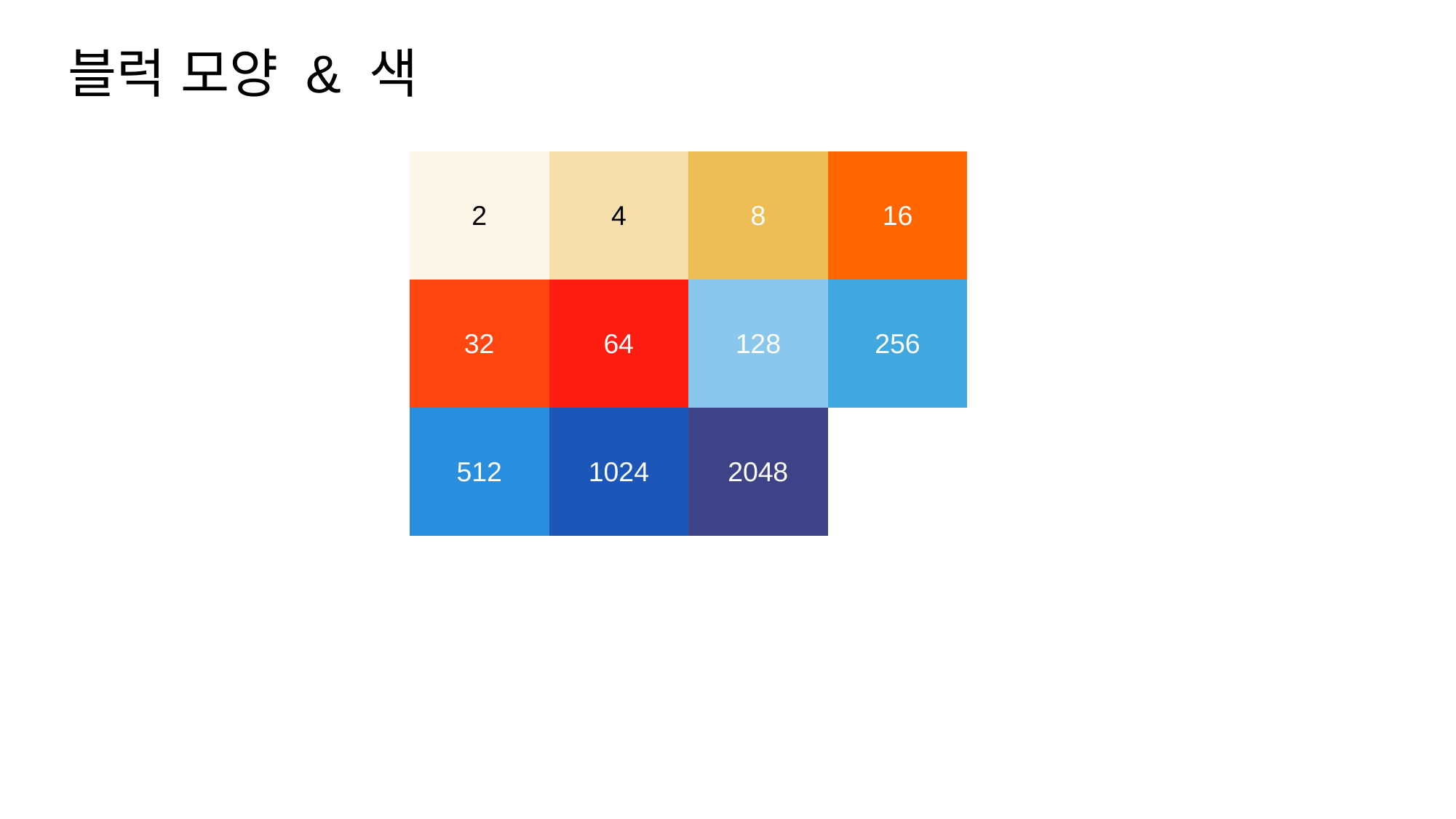

블럭 모양 & 색
| 2 | 4 | 8 | 16 |
| --- | --- | --- | --- |
| 32 | 64 | 128 | 256 |
| 512 | 1024 | 2048 |  |
|  |  |  |  |